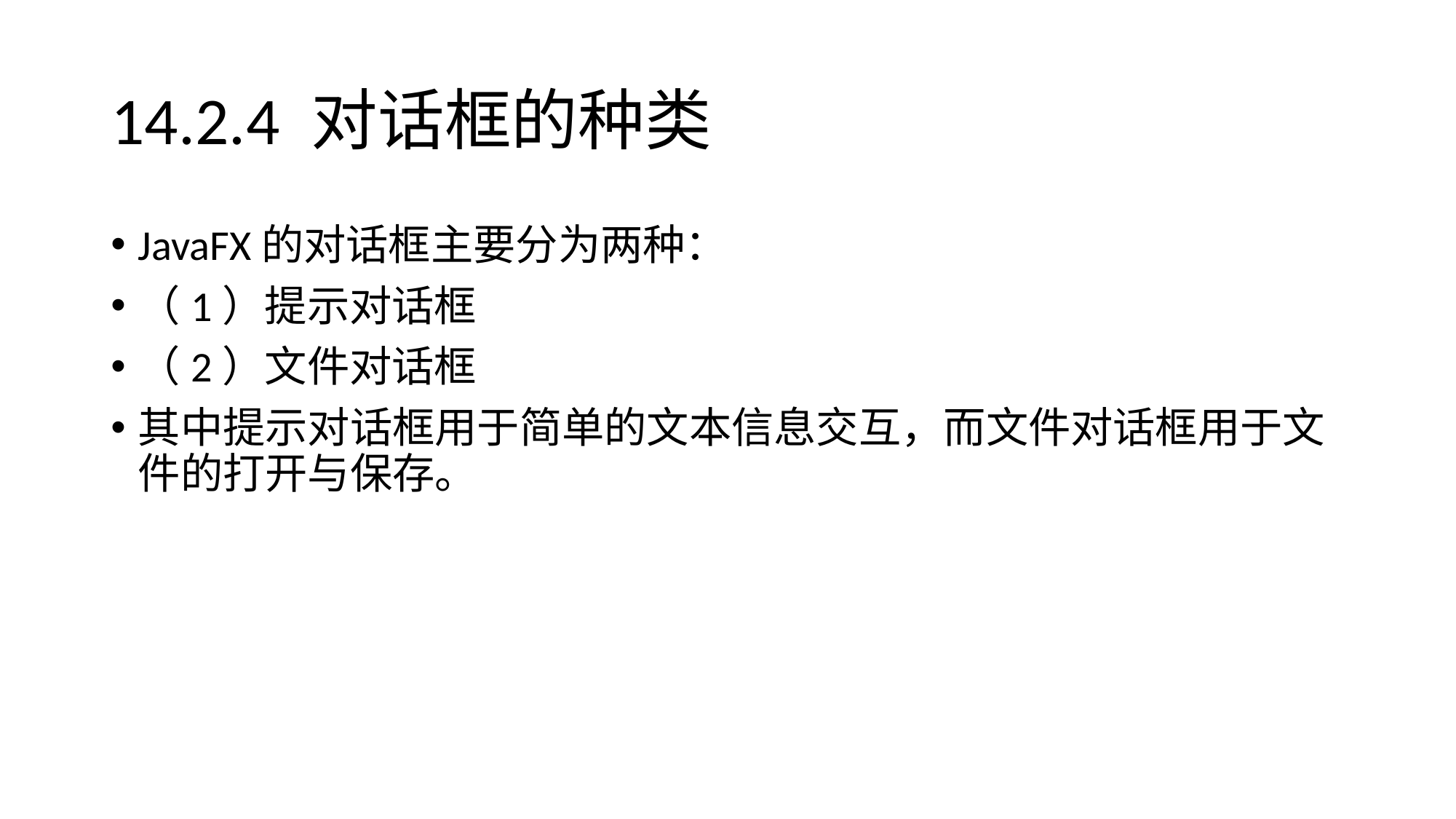

# 14.2.4 对话框的种类
JavaFX的对话框主要分为两种：
（1）提示对话框
（2）文件对话框
其中提示对话框用于简单的文本信息交互，而文件对话框用于文件的打开与保存。